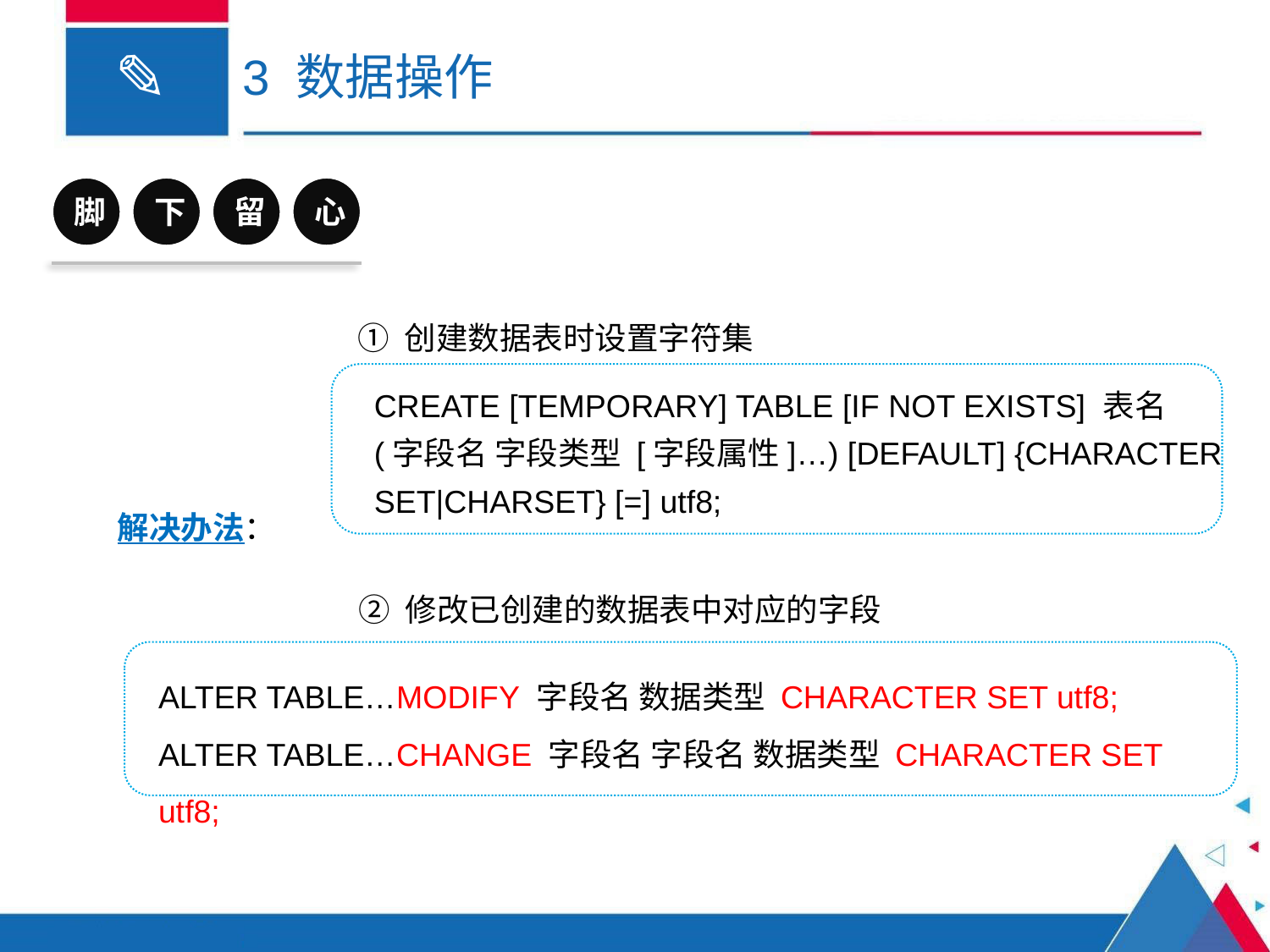

# 3 数据操作
脚
下
留
心
① 创建数据表时设置字符集

CREATE [TEMPORARY] TABLE [IF NOT EXISTS] 表名
(字段名 字段类型 [字段属性]…) [DEFAULT] {CHARACTER SET|CHARSET} [=] utf8;
解决办法：
② 修改已创建的数据表中对应的字段

ALTER TABLE…MODIFY 字段名 数据类型 CHARACTER SET utf8;
ALTER TABLE…CHANGE 字段名 字段名 数据类型 CHARACTER SET utf8;